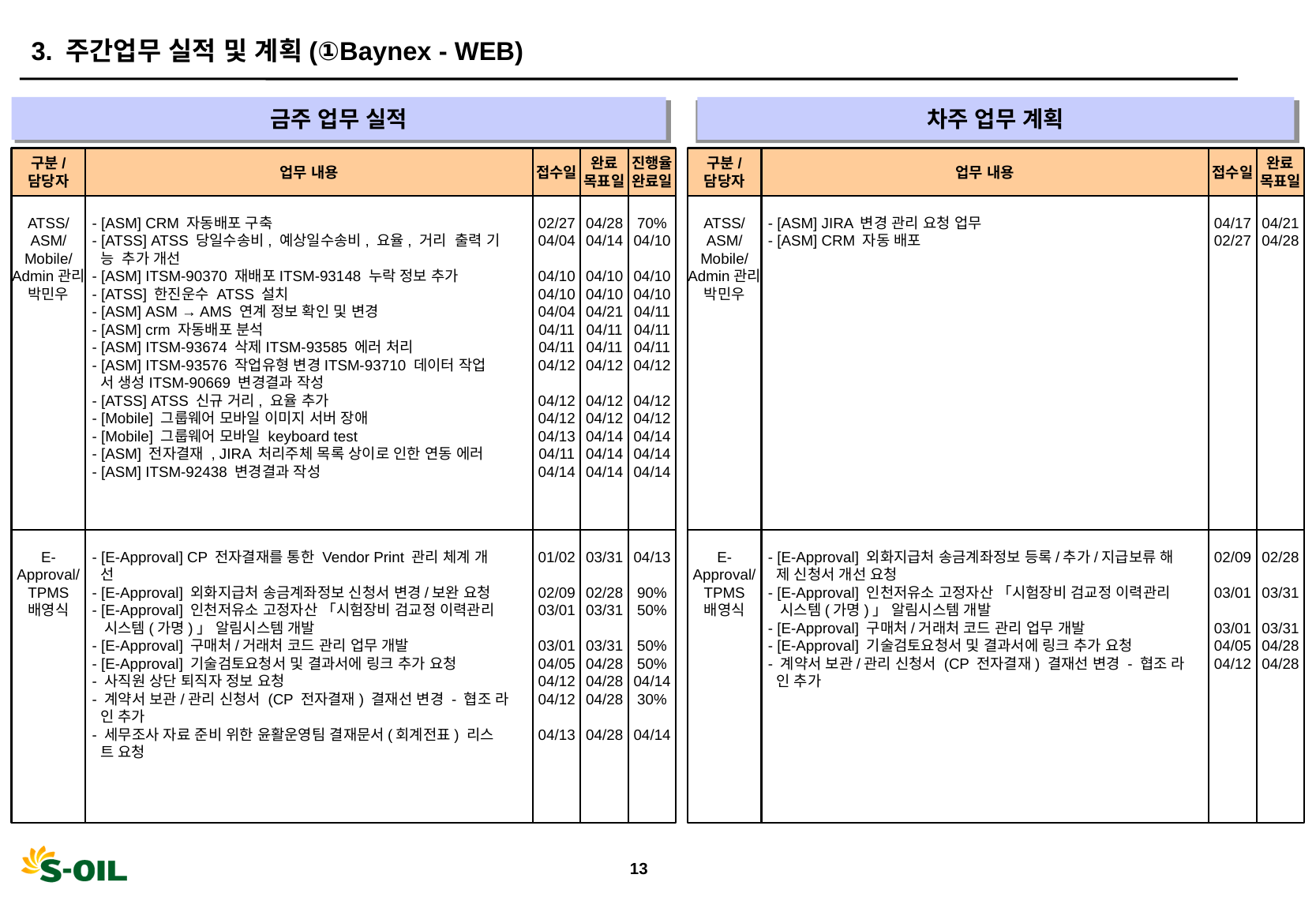

3. 주간업무 실적 및 계획(①Baynex - WEB)
금주 업무 실적
차주 업무 계획
" "
" "
구분/
담당자
업무 내용
접수일
완료
목표일
진행율
완료일
구분/
담당자
업무 내용
접수일
완료
목표일
ATSS/
ASM/
Mobile/
Admin관리
박민우

- [ASM] CRM 자동배포 구축
- [ATSS] ATSS 당일수송비, 예상일수송비, 요율, 거리  출력 기
  능  추가 개선
- [ASM] ITSM-90370 재배포ITSM-93148 누락 정보 추가
- [ATSS] 한진운수 ATSS 설치
- [ASM] ASM → AMS 연계 정보 확인 및 변경
- [ASM] crm 자동배포 분석
- [ASM] ITSM-93674 삭제ITSM-93585 에러 처리
- [ASM] ITSM-93576 작업유형 변경ITSM-93710 데이터 작업
  서 생성ITSM-90669 변경결과 작성
- [ATSS] ATSS 신규 거리, 요율 추가
- [Mobile] 그룹웨어 모바일 이미지 서버 장애
- [Mobile] 그룹웨어 모바일 keyboard test
- [ASM] 전자결재 , JIRA 처리주체 목록 상이로 인한 연동 에러
- [ASM] ITSM-92438 변경결과 작성
02/27
04/04
04/10
04/10
04/04
04/11
04/11
04/12
04/12
04/12
04/13
04/11
04/14
04/28
04/14
04/10
04/10
04/21
04/11
04/11
04/12
04/12
04/12
04/14
04/14
04/14
70%
04/10
04/10
04/10
04/11
04/11
04/11
04/12
04/12
04/12
04/14
04/14
04/14
ATSS/
ASM/
Mobile/
Admin관리
박민우

- [ASM] JIRA 변경 관리 요청 업무
- [ASM] CRM 자동 배포
04/17
02/27
04/21
04/28
E-Approval/
TPMS
배영식

- [E-Approval] CP 전자결재를 통한 Vendor Print 관리 체계 개
  선
- [E-Approval] 외화지급처 송금계좌정보 신청서 변경/보완 요청
- [E-Approval] 인천저유소 고정자산 「시험장비 검교정 이력관리
   시스템(가명)」 알림시스템 개발
- [E-Approval] 구매처/거래처 코드 관리 업무 개발
- [E-Approval] 기술검토요청서 및 결과서에 링크 추가 요청
- 사직원 상단 퇴직자 정보 요청
- 계약서 보관/관리 신청서 (CP 전자결재) 결재선 변경 - 협조 라
  인 추가
- 세무조사 자료 준비 위한 윤활운영팀 결재문서(회계전표) 리스
  트 요청
01/02
02/09
03/01
03/01
04/05
04/12
04/12
04/13
03/31
02/28
03/31
03/31
04/28
04/28
04/28
04/28
04/13
90%
50%
50%
50%
04/14
30%
04/14
E-Approval/
TPMS
배영식

- [E-Approval] 외화지급처 송금계좌정보 등록/추가/지급보류 해
  제 신청서 개선 요청
- [E-Approval] 인천저유소 고정자산 「시험장비 검교정 이력관리
   시스템(가명)」 알림시스템 개발
- [E-Approval] 구매처/거래처 코드 관리 업무 개발
- [E-Approval] 기술검토요청서 및 결과서에 링크 추가 요청
- 계약서 보관/관리 신청서 (CP 전자결재) 결재선 변경 - 협조 라
  인 추가
02/09
03/01
03/01
04/05
04/12
02/28
03/31
03/31
04/28
04/28